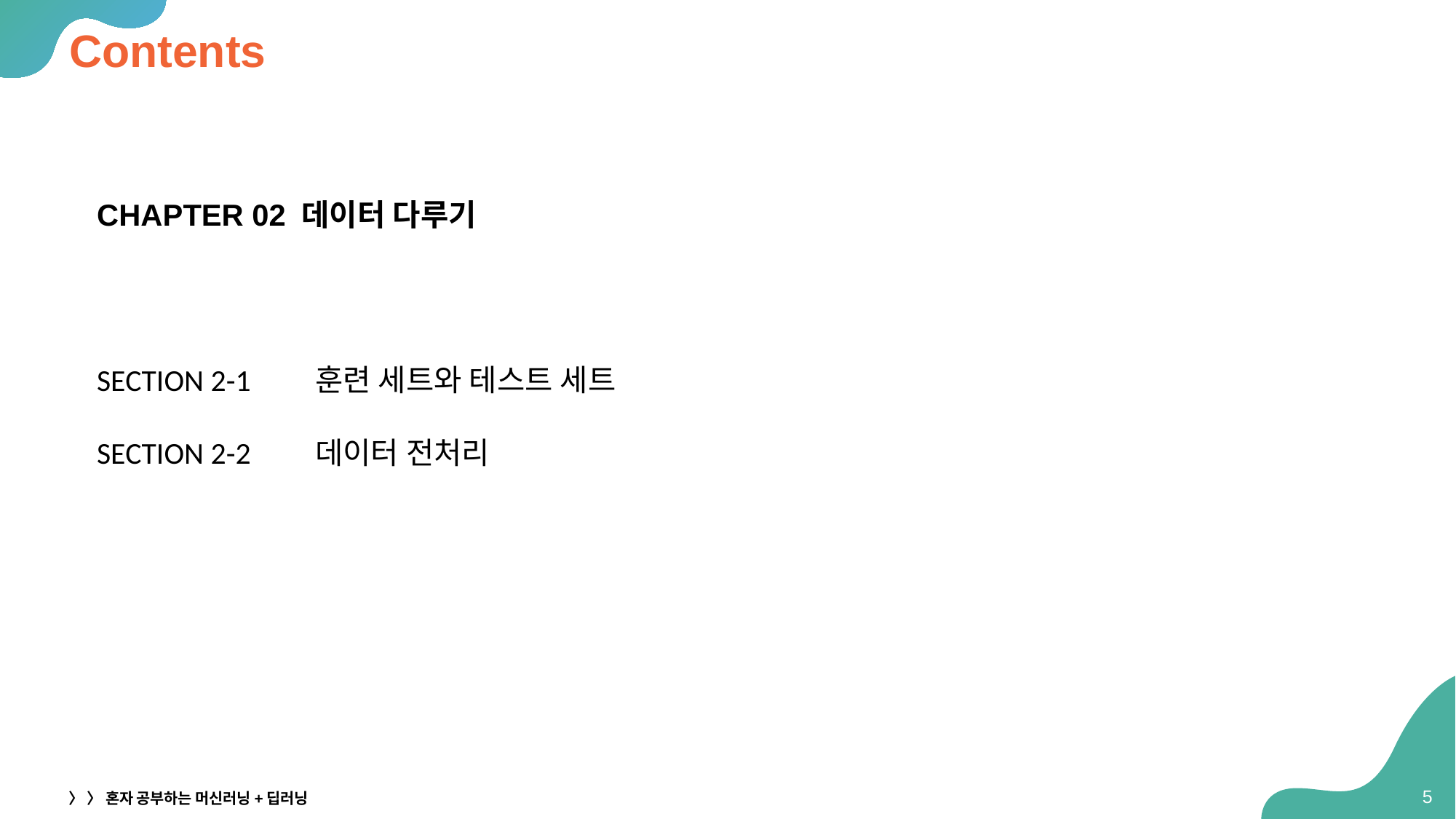

# Contents
CHAPTER 02 데이터 다루기

SECTION 2-1	훈련 세트와 테스트 세트
SECTION 2-2 	데이터 전처리
5
〉 〉 혼자 공부하는 머신러닝+딥러닝